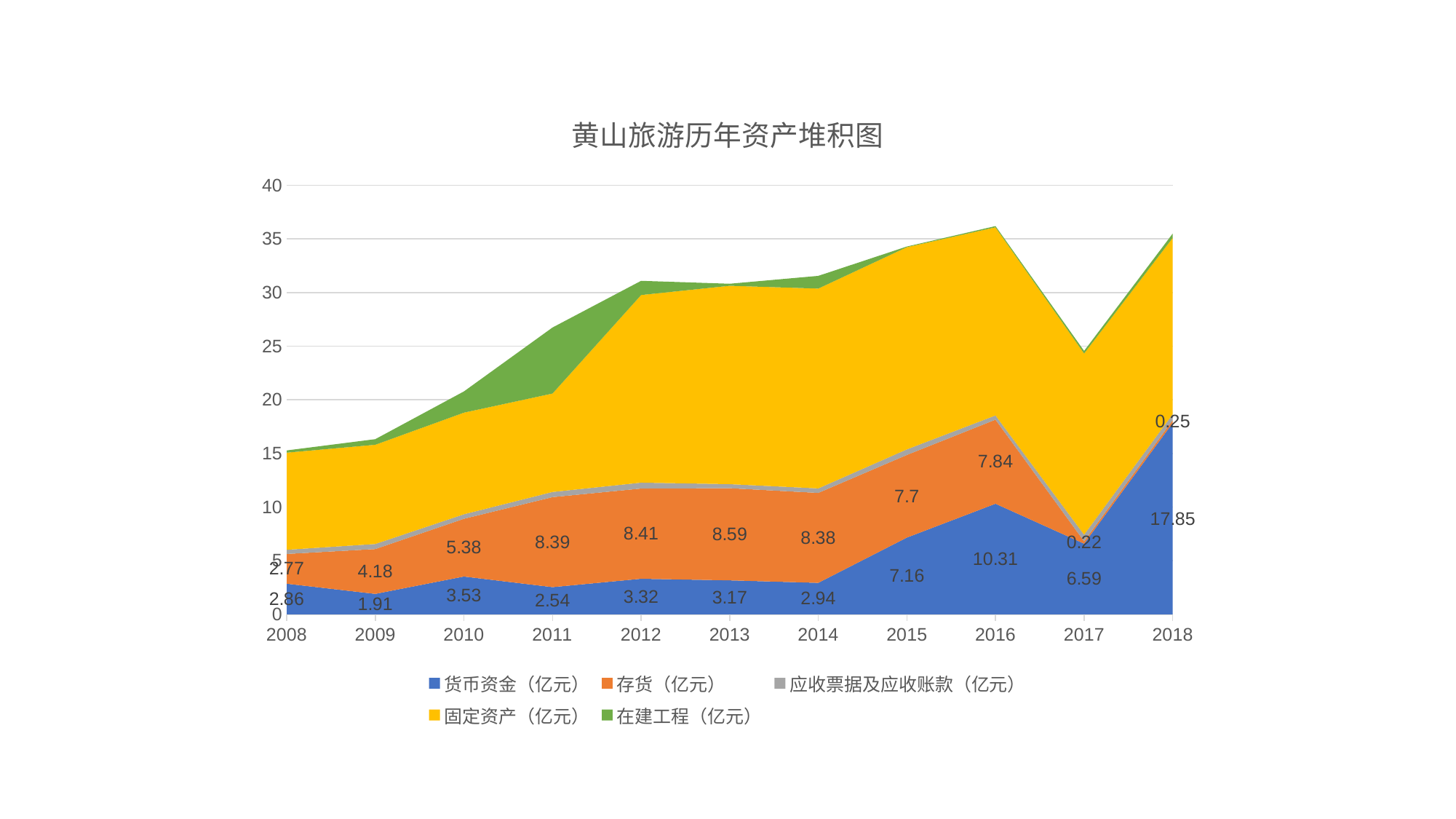

### Chart: 黄山旅游历年资产堆积图

| Category | 货币资金（亿元） | 存货（亿元） | 应收票据及应收账款（亿元） | 固定资产（亿元） | 在建工程（亿元） |
|---|---|---|---|---|---|
| 2008 | 2.86 | 2.77 | 0.39 | 9.05 | 0.21 |
| 2009 | 1.91 | 4.18 | 0.47 | 9.25 | 0.52 |
| 2010 | 3.53 | 5.38 | 0.42 | 9.47 | 1.98 |
| 2011 | 2.54 | 8.39 | 0.48 | 9.18 | 6.15 |
| 2012 | 3.32 | 8.41 | 0.55 | 17.49 | 1.32 |
| 2013 | 3.17 | 8.59 | 0.38 | 18.49 | 0.19 |
| 2014 | 2.94 | 8.38 | 0.42 | 18.63 | 1.18 |
| 2015 | 7.16 | 7.7 | 0.52 | 18.85 | 0.06 |
| 2016 | 10.31 | 7.84 | 0.39 | 17.54 | 0.11 |
| 2017 | 6.59 | 0.22 | 0.62 | 16.89 | 0.24 |
| 2018 | 17.85 | 0.25 | 0.57 | 16.43 | 0.4 |